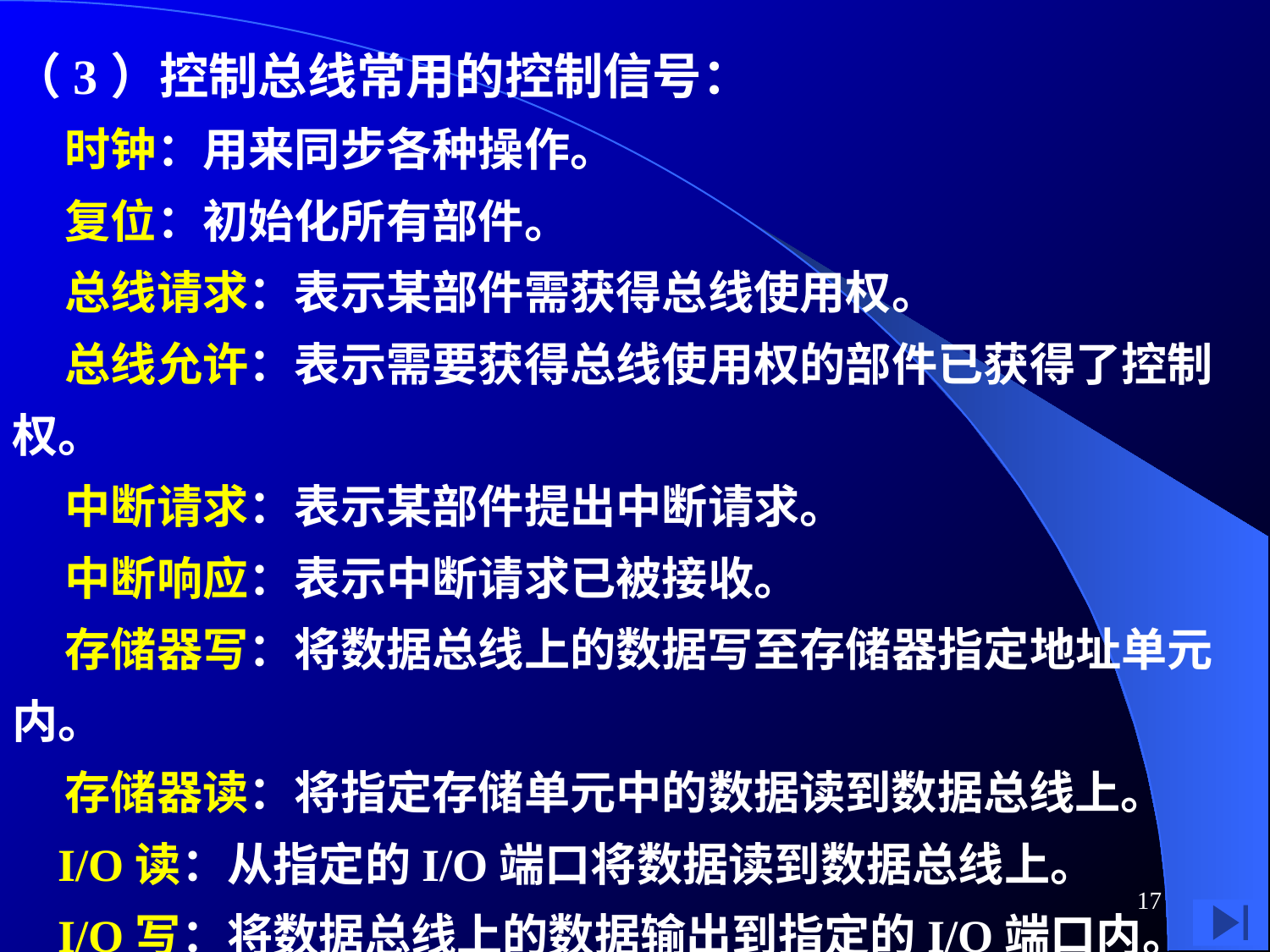

（3）控制总线常用的控制信号：
    时钟：用来同步各种操作。
    复位：初始化所有部件。
    总线请求：表示某部件需获得总线使用权。
    总线允许：表示需要获得总线使用权的部件已获得了控制权。
    中断请求：表示某部件提出中断请求。
    中断响应：表示中断请求已被接收。
    存储器写：将数据总线上的数据写至存储器指定地址单元内。
    存储器读：将指定存储单元中的数据读到数据总线上。
    I/O读：从指定的I/O端口将数据读到数据总线上。
    I/O写：将数据总线上的数据输出到指定的I/O端口内。
    传输响应：表示数据已被接收，或已将数据送至数据总线上
17